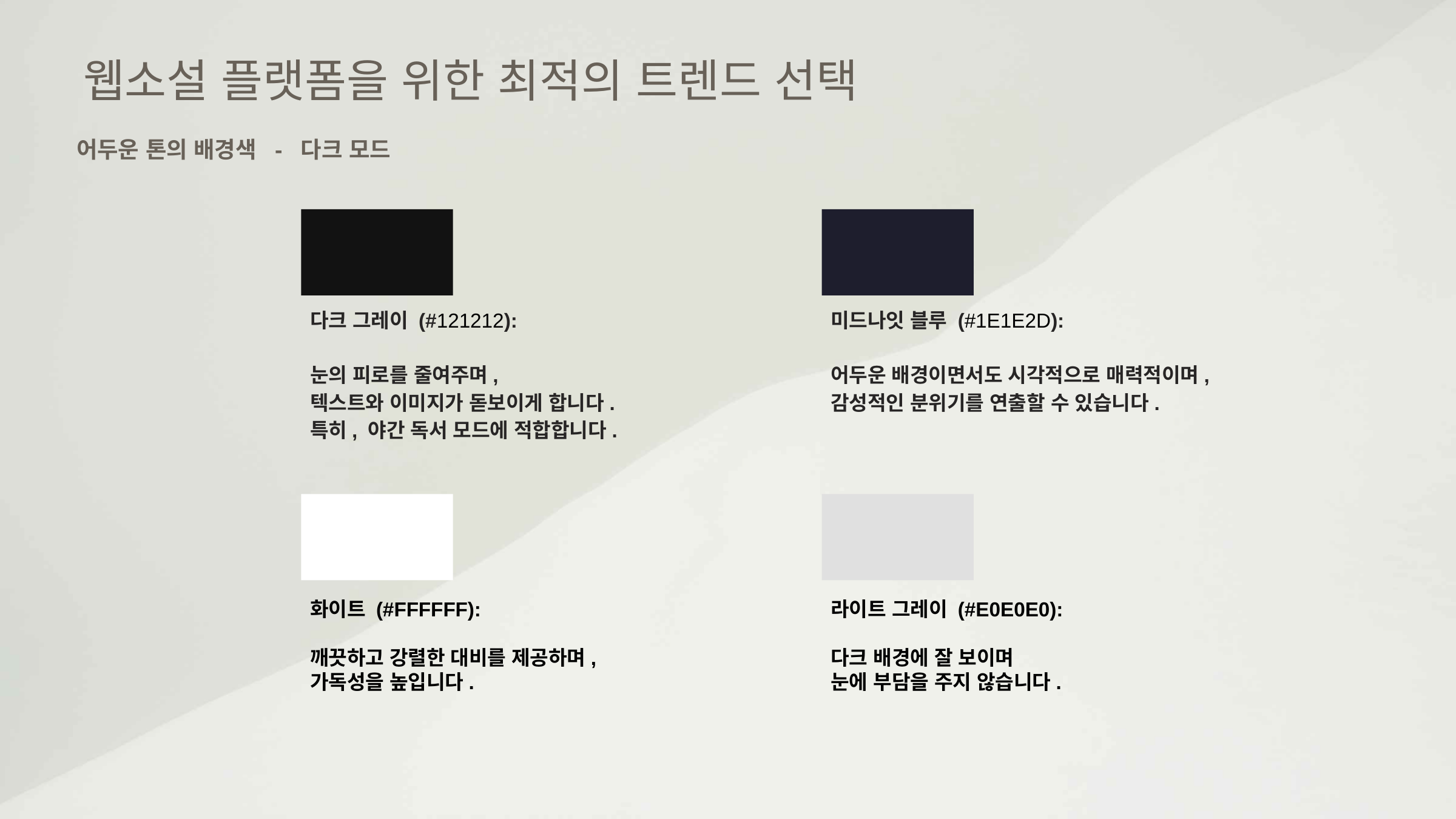

웹소설 플랫폼을 위한 최적의 트렌드 선택
어두운 톤의 배경색  -  다크 모드

다크 그레이 (#121212):

눈의 피로를 줄여주며,
텍스트와 이미지가 돋보이게 합니다.
특히, 야간 독서 모드에 적합합니다.
미드나잇 블루 (#1E1E2D):

어두운 배경이면서도 시각적으로 매력적이며,
감성적인 분위기를 연출할 수 있습니다.

화이트 (#FFFFFF):

깨끗하고 강렬한 대비를 제공하며, 가독성을 높입니다.
라이트 그레이 (#E0E0E0):

다크 배경에 잘 보이며
눈에 부담을 주지 않습니다.